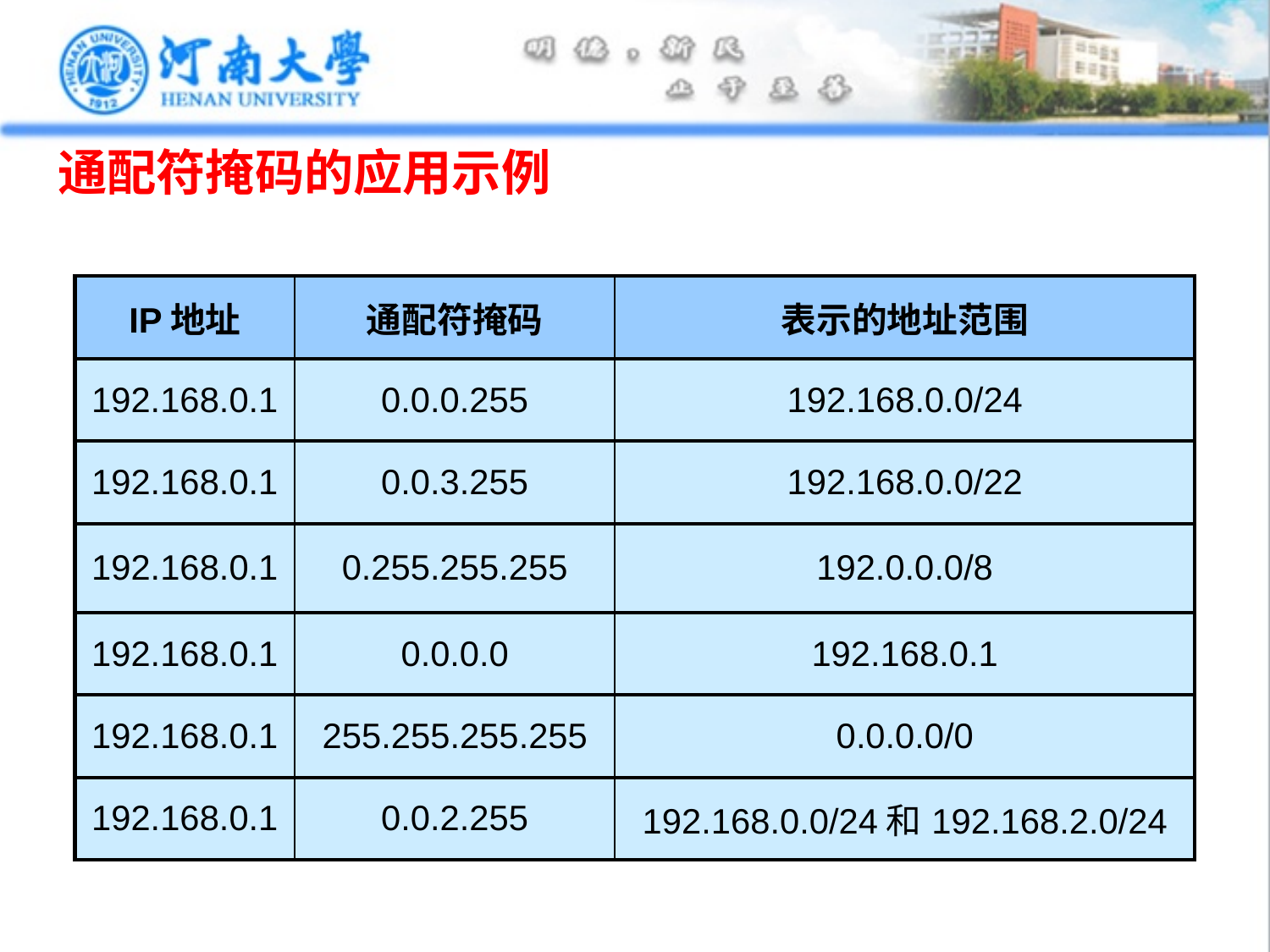

# 通配符掩码的应用示例
| IP地址 | 通配符掩码 | 表示的地址范围 |
| --- | --- | --- |
| 192.168.0.1 | 0.0.0.255 | 192.168.0.0/24 |
| 192.168.0.1 | 0.0.3.255 | 192.168.0.0/22 |
| 192.168.0.1 | 0.255.255.255 | 192.0.0.0/8 |
| 192.168.0.1 | 0.0.0.0 | 192.168.0.1 |
| 192.168.0.1 | 255.255.255.255 | 0.0.0.0/0 |
| 192.168.0.1 | 0.0.2.255 | 192.168.0.0/24和192.168.2.0/24 |